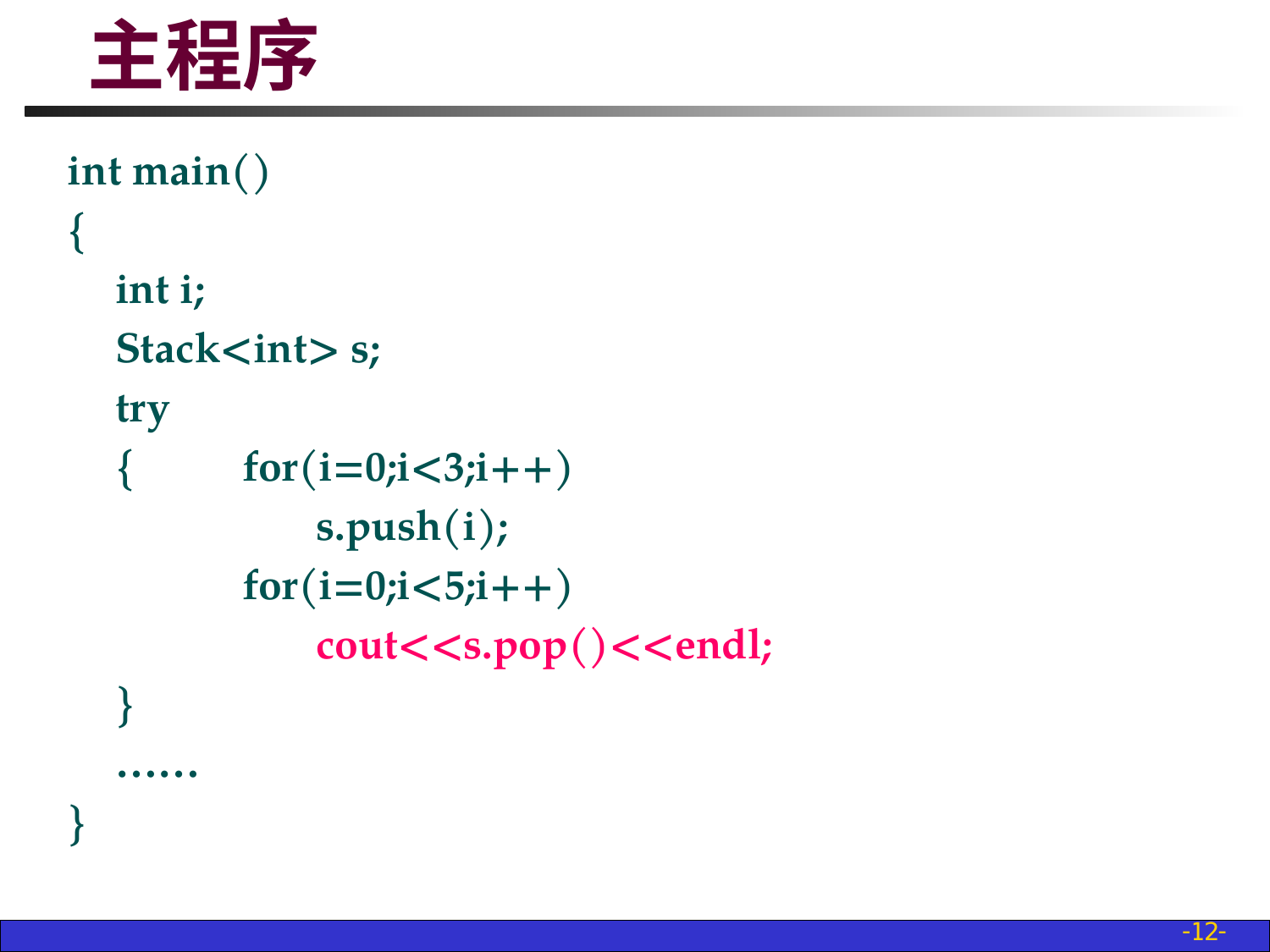

# 主程序
int main()
{
	int i;
	Stack<int> s;
	try
	{	for(i=0;i<3;i++)
		       s.push(i);
		for(i=0;i<5;i++)
		       cout<<s.pop()<<endl;
	}
	……
}
-12-